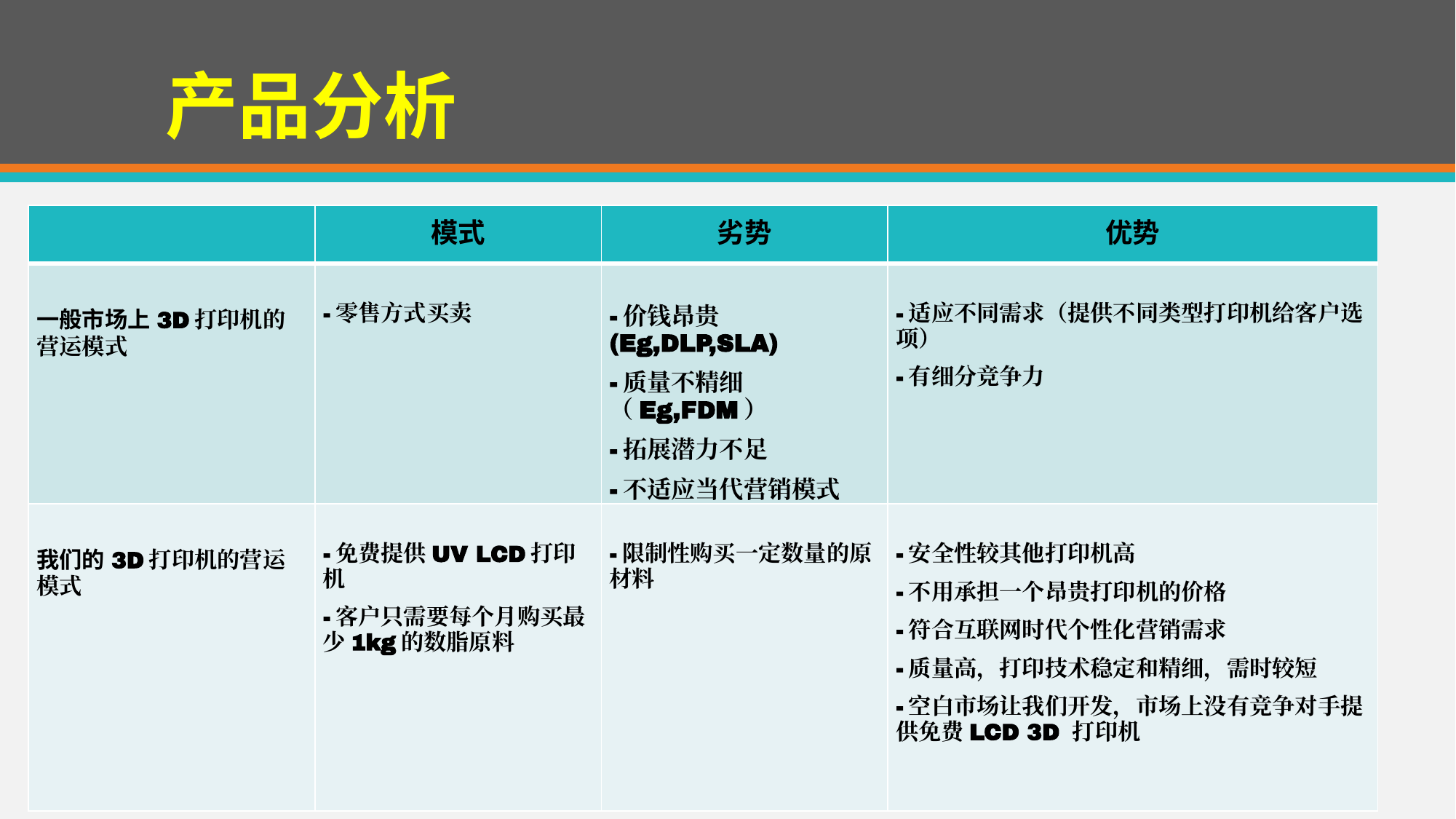

# 产品分析
|  | 模式 | 劣势 | 优势 |
| --- | --- | --- | --- |
| 一般市场上3D打印机的营运模式 | -零售方式买卖 | -价钱昂贵(Eg,DLP,SLA) -质量不精细（Eg,FDM） -拓展潜力不足 -不适应当代营销模式 | -适应不同需求（提供不同类型打印机给客户选项） -有细分竞争力 |
| 我们的3D打印机的营运模式 | -免费提供UV LCD打印机 -客户只需要每个月购买最少1kg的数脂原料 | -限制性购买一定数量的原材料 | -安全性较其他打印机高 -不用承担一个昂贵打印机的价格 -符合互联网时代个性化营销需求 -质量高，打印技术稳定和精细，需时较短 -空白市场让我们开发，市场上没有竞争对手提供免费LCD 3D 打印机 |